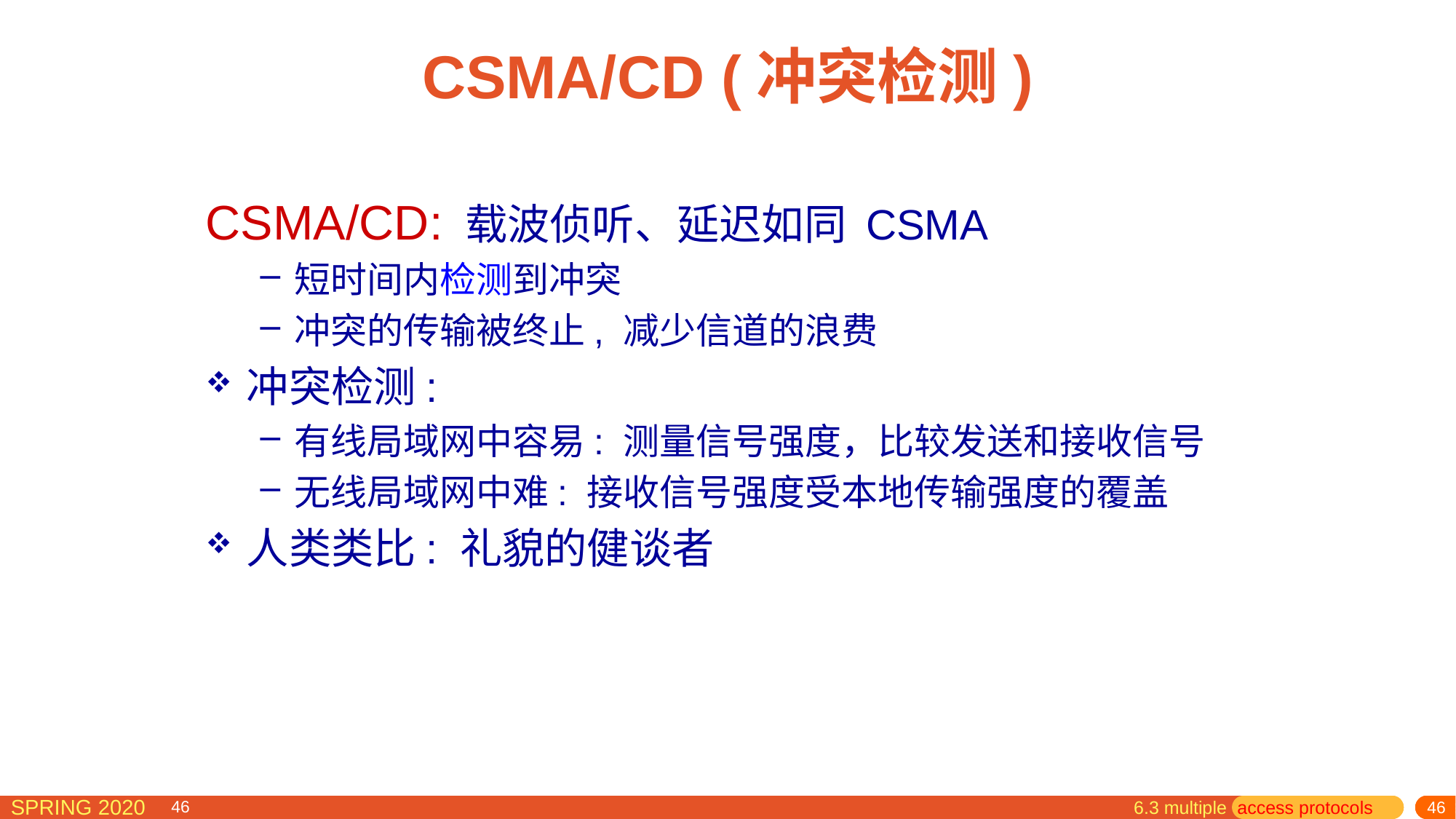

# CSMA/CD (冲突检测)
CSMA/CD: 载波侦听、延迟如同 CSMA
短时间内检测到冲突
冲突的传输被终止, 减少信道的浪费
冲突检测:
有线局域网中容易: 测量信号强度，比较发送和接收信号
无线局域网中难: 接收信号强度受本地传输强度的覆盖
人类类比: 礼貌的健谈者
6.3 multiple  access protocols